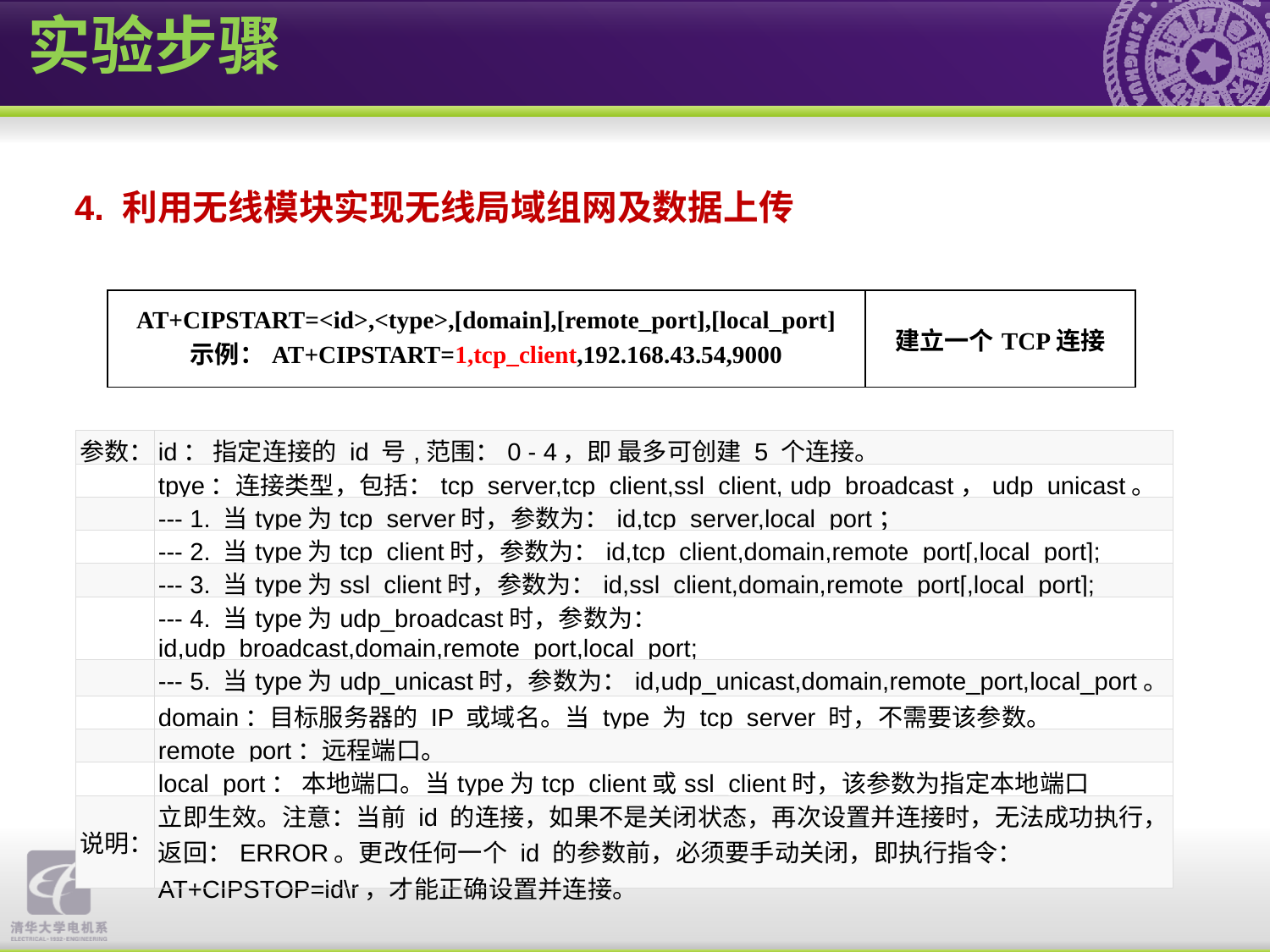

实验步骤
4. 利用无线模块实现无线局域组网及数据上传

| AT+CIPSTART=<id>,<type>,[domain],[remote\_port],[local\_port] 示例：AT+CIPSTART=1,tcp\_client,192.168.43.54,9000 | 建立一个TCP连接 |
| --- | --- |
| 参数： | id： 指定连接的 id 号,范围：0 - 4，即 最多可创建 5 个连接。 |
| --- | --- |
|  | tpye：连接类型，包括：tcp\_server,tcp\_client,ssl\_client, udp\_broadcast，udp\_unicast。 |
|  | --- 1. 当type为tcp\_server时，参数为：id,tcp\_server,local\_port； |
|  | --- 2. 当type为tcp\_client时，参数为：id,tcp\_client,domain,remote\_port[,local\_port]; |
|  | --- 3. 当type为ssl\_client时，参数为：id,ssl\_client,domain,remote\_port[,local\_port]; |
|  | --- 4. 当type为udp\_broadcast时，参数为：id,udp\_broadcast,domain,remote\_port,local\_port; |
|  | --- 5. 当type为udp\_unicast时，参数为：id,udp\_unicast,domain,remote\_port,local\_port。 |
|  | domain：目标服务器的 IP 或域名。当 type 为 tcp\_server 时，不需要该参数。 |
|  | remote\_port：远程端口。 |
|  | local\_port： 本地端口。当type为tcp\_client或ssl\_client时，该参数为指定本地端口 |
| 说明： | 立即生效。注意：当前 id 的连接，如果不是关闭状态，再次设置并连接时，无法成功执行，返回：ERROR。更改任何一个 id 的参数前，必须要手动关闭，即执行指令：AT+CIPSTOP=id\r，才能正确设置并连接。 |